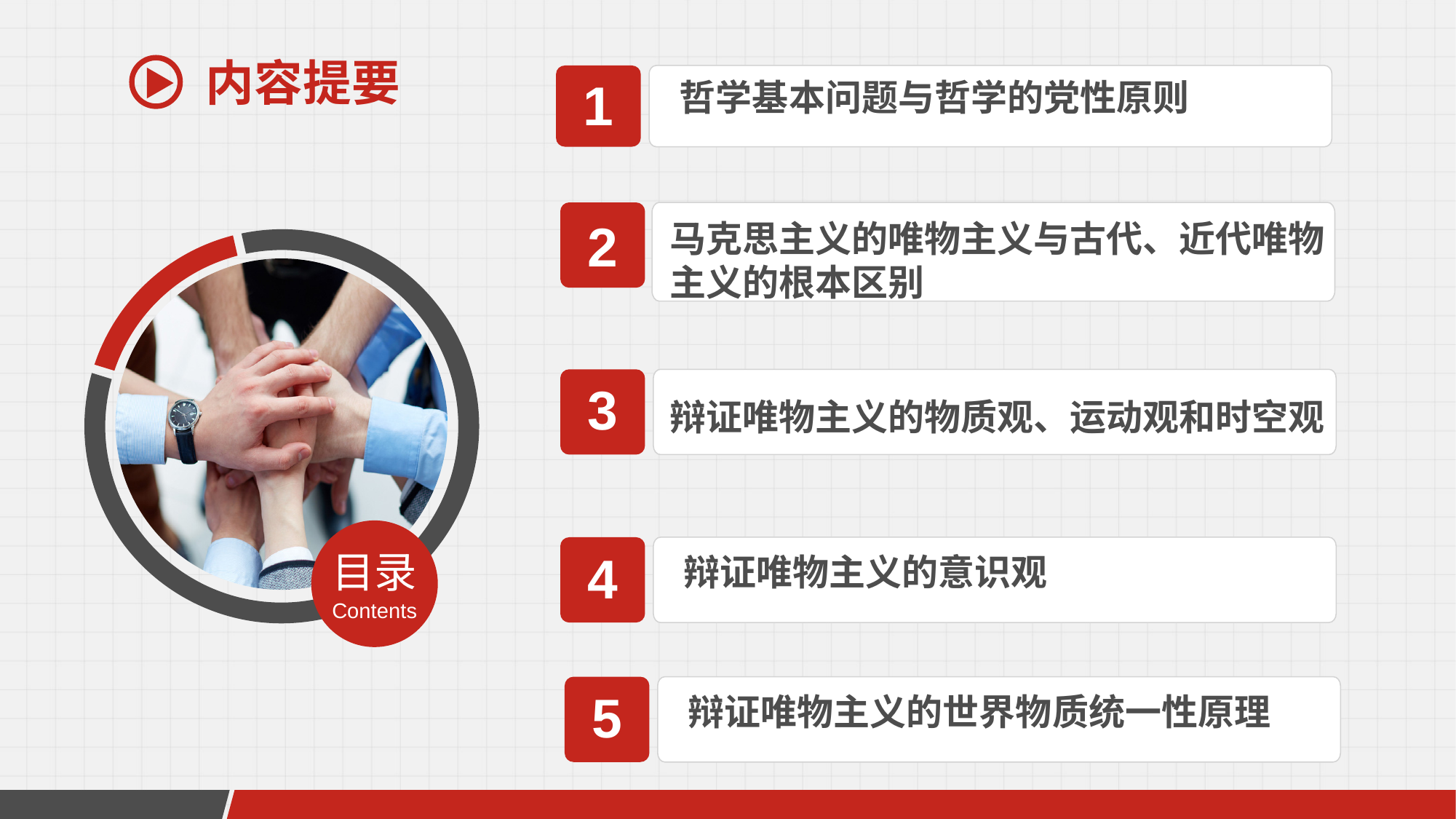

内容提要

1
哲学基本问题与哲学的党性原则

2
马克思主义的唯物主义与古代、近代唯物主义的根本区别

3
辩证唯物主义的物质观、运动观和时空观

4
目录
辩证唯物主义的意识观
Contents

5
辩证唯物主义的世界物质统一性原理